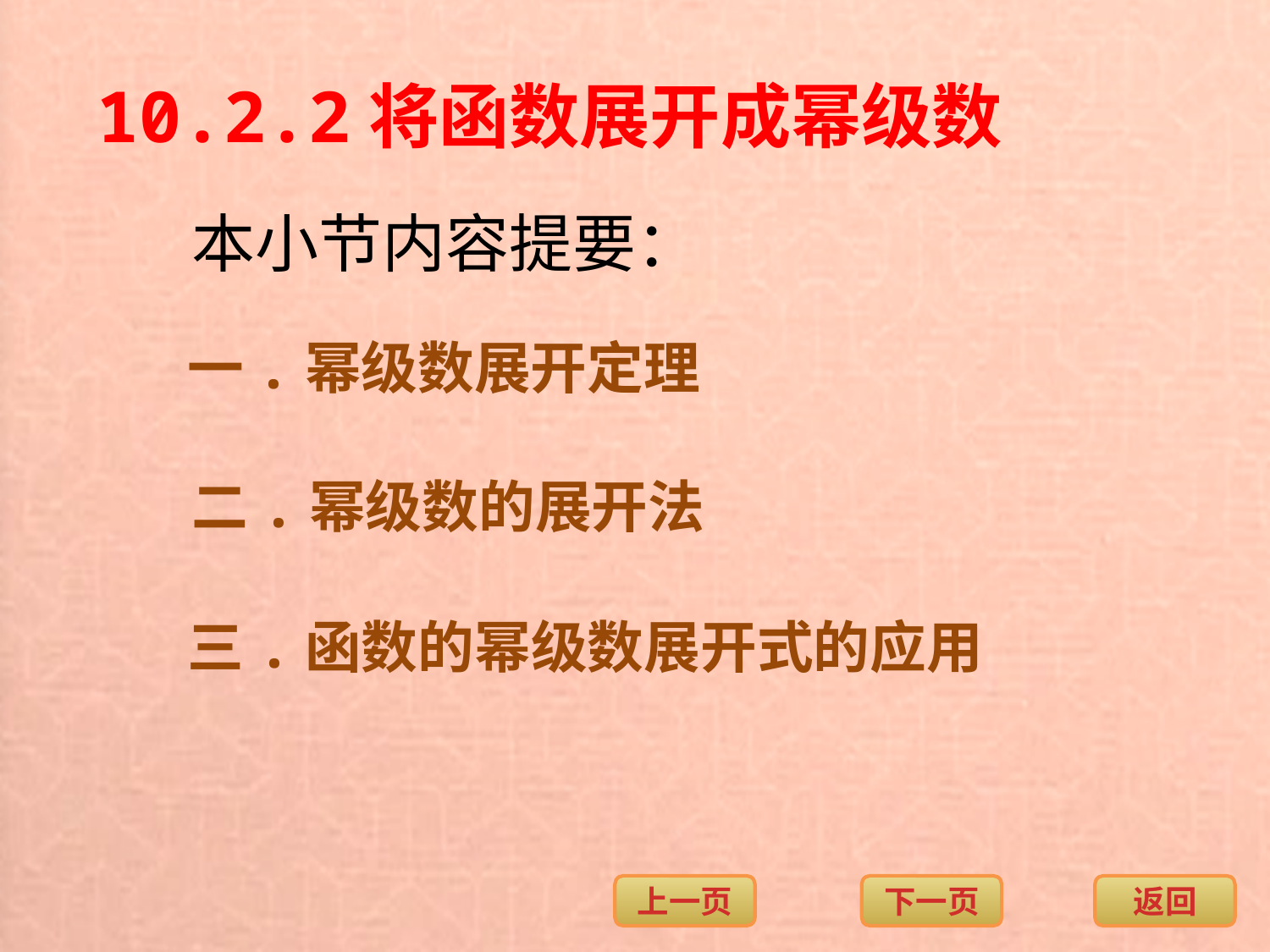

10.2.2将函数展开成幂级数
本小节内容提要：
一.幂级数展开定理
二.幂级数的展开法
三.函数的幂级数展开式的应用